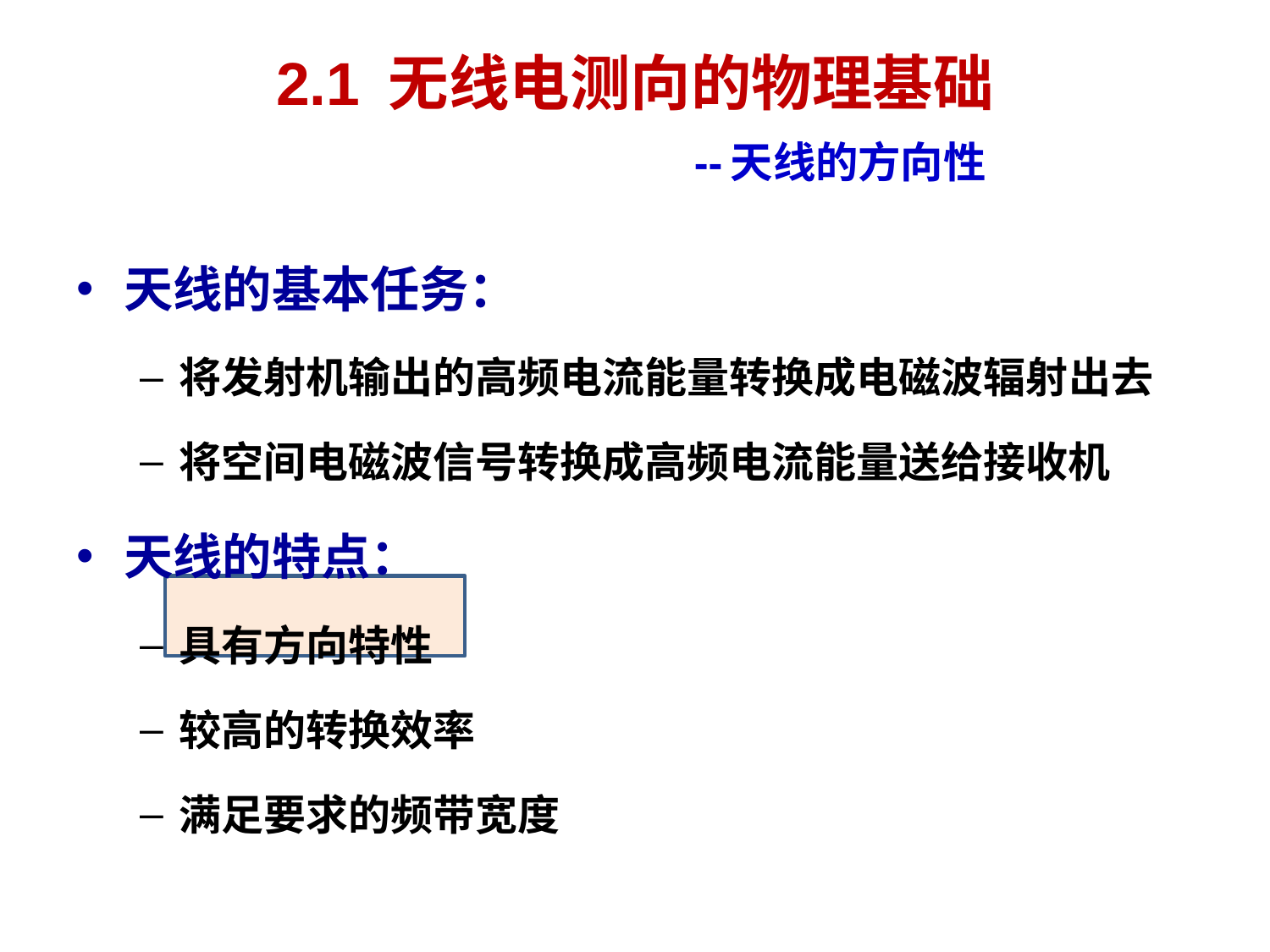

# 2.1 无线电测向的物理基础 --天线的方向性
天线的基本任务：
将发射机输出的高频电流能量转换成电磁波辐射出去
将空间电磁波信号转换成高频电流能量送给接收机
天线的特点：
具有方向特性
较高的转换效率
满足要求的频带宽度